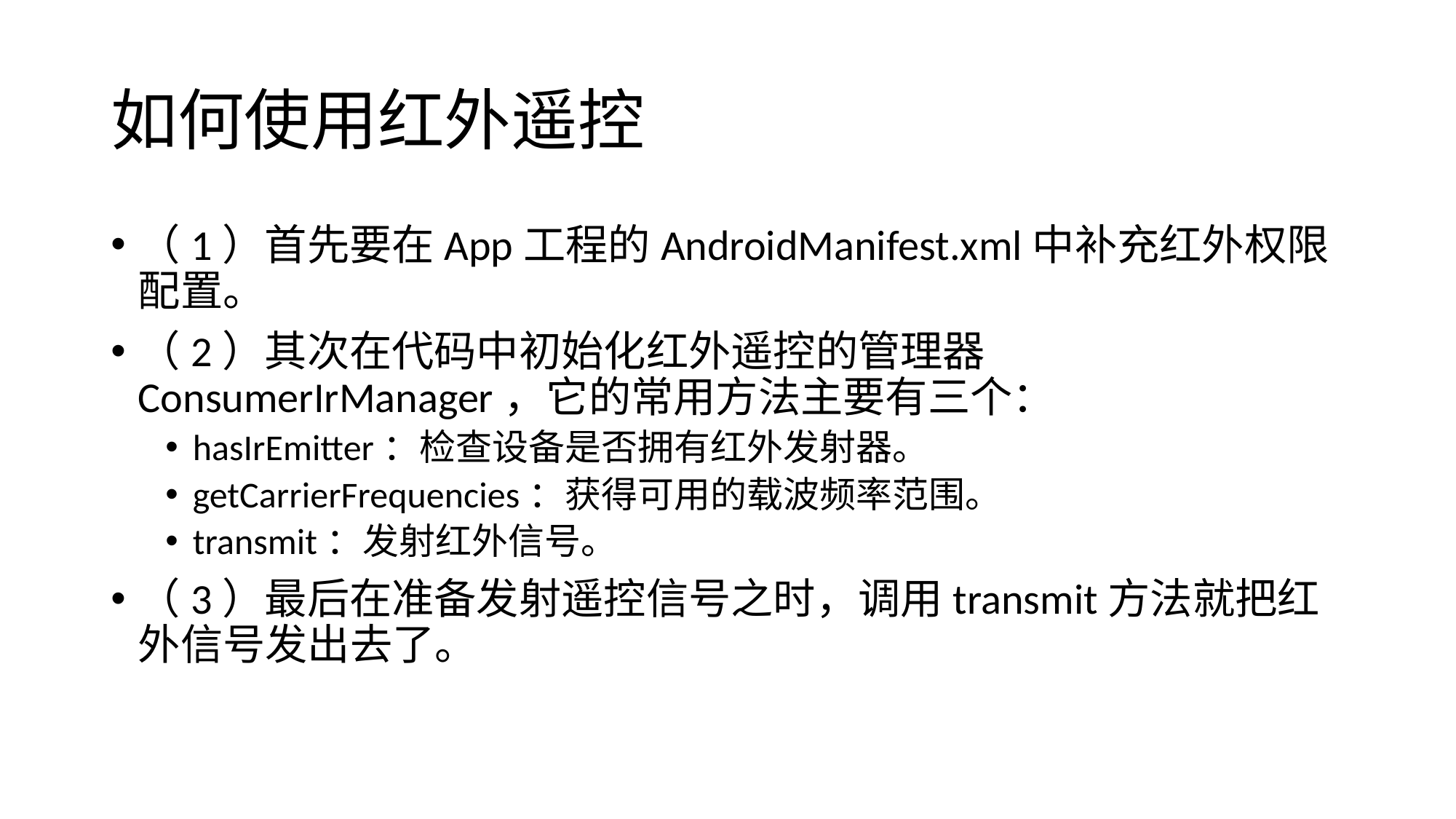

# 如何使用红外遥控
（1）首先要在App工程的AndroidManifest.xml中补充红外权限配置。
（2）其次在代码中初始化红外遥控的管理器ConsumerIrManager，它的常用方法主要有三个：
hasIrEmitter：检查设备是否拥有红外发射器。
getCarrierFrequencies：获得可用的载波频率范围。
transmit：发射红外信号。
（3）最后在准备发射遥控信号之时，调用transmit方法就把红外信号发出去了。